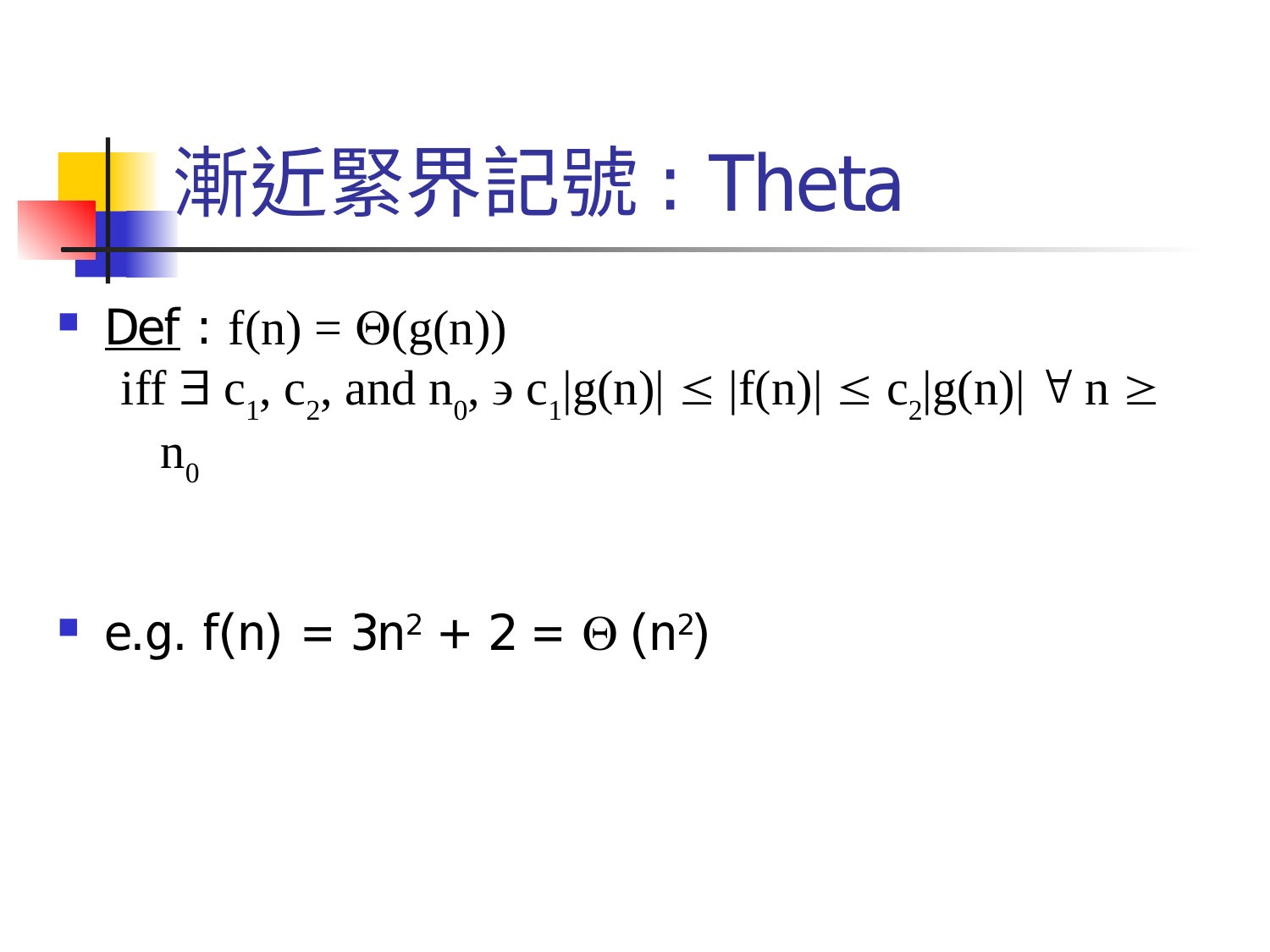

# 漸近緊界記號: Theta
Def : f(n) = Θ(g(n))
iff ∃ c1, c2, and n0, ∋ c1|g(n)| ≤ |f(n)| ≤ c2|g(n)| ∀ n ≥ n0

e.g. f(n) = 3n2 + 2 = Θ (n2)